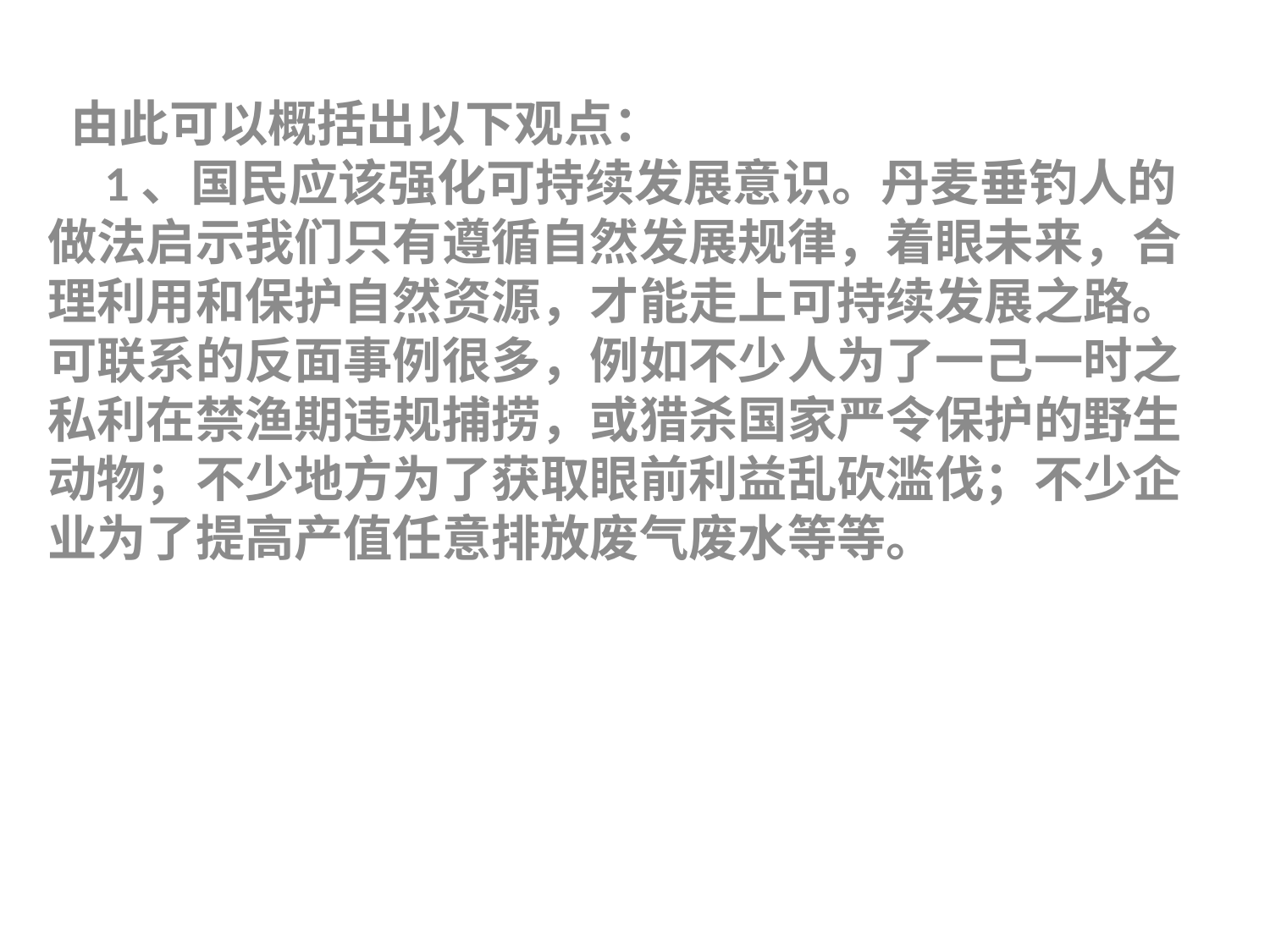

由此可以概括出以下观点：
    1、国民应该强化可持续发展意识。丹麦垂钓人的做法启示我们只有遵循自然发展规律，着眼未来，合理利用和保护自然资源，才能走上可持续发展之路。可联系的反面事例很多，例如不少人为了一己一时之私利在禁渔期违规捕捞，或猎杀国家严令保护的野生动物；不少地方为了获取眼前利益乱砍滥伐；不少企业为了提高产值任意排放废气废水等等。